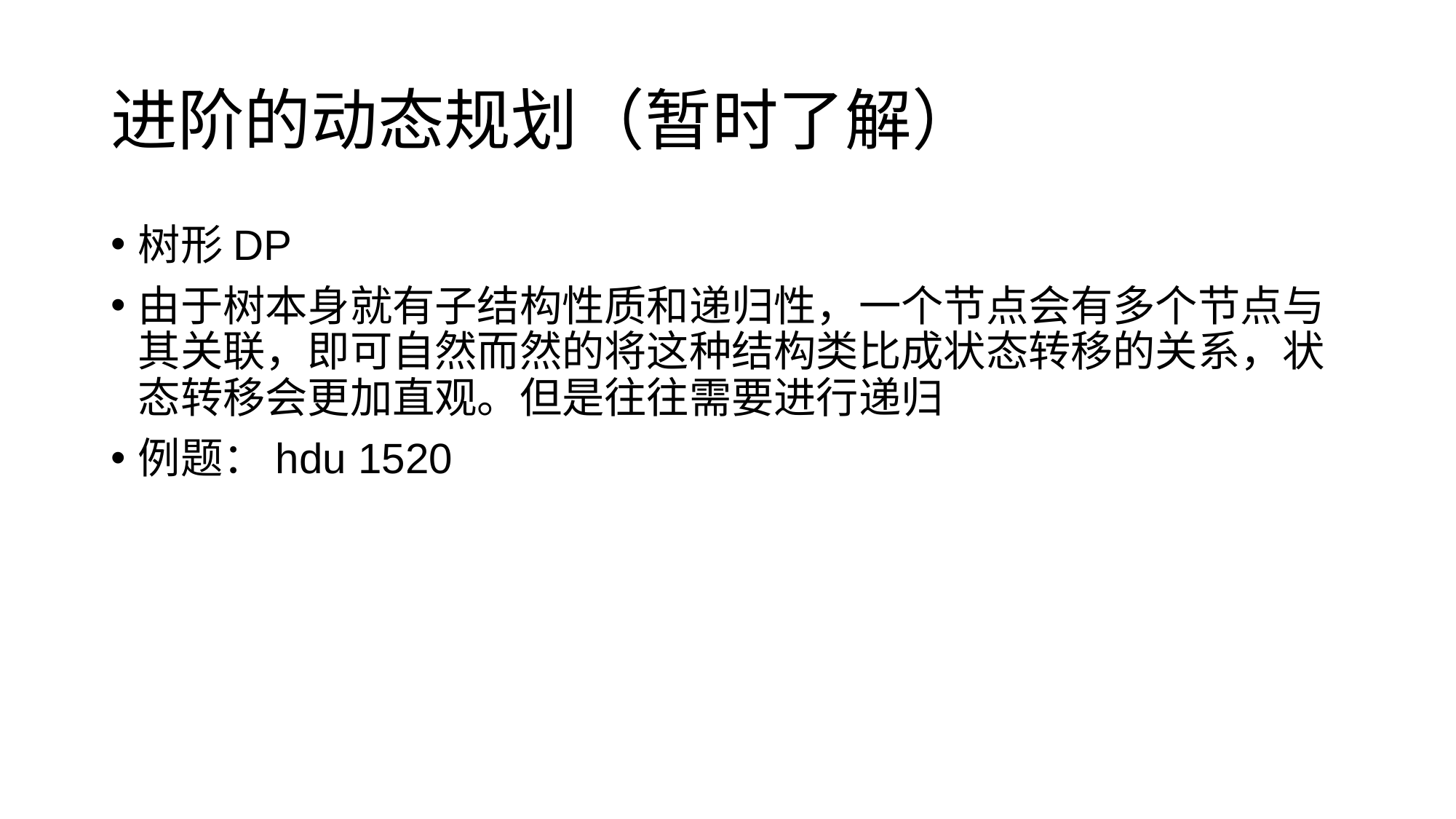

# 进阶的动态规划（暂时了解）
树形DP
由于树本身就有子结构性质和递归性，一个节点会有多个节点与其关联，即可自然而然的将这种结构类比成状态转移的关系，状态转移会更加直观。但是往往需要进行递归
例题：hdu 1520